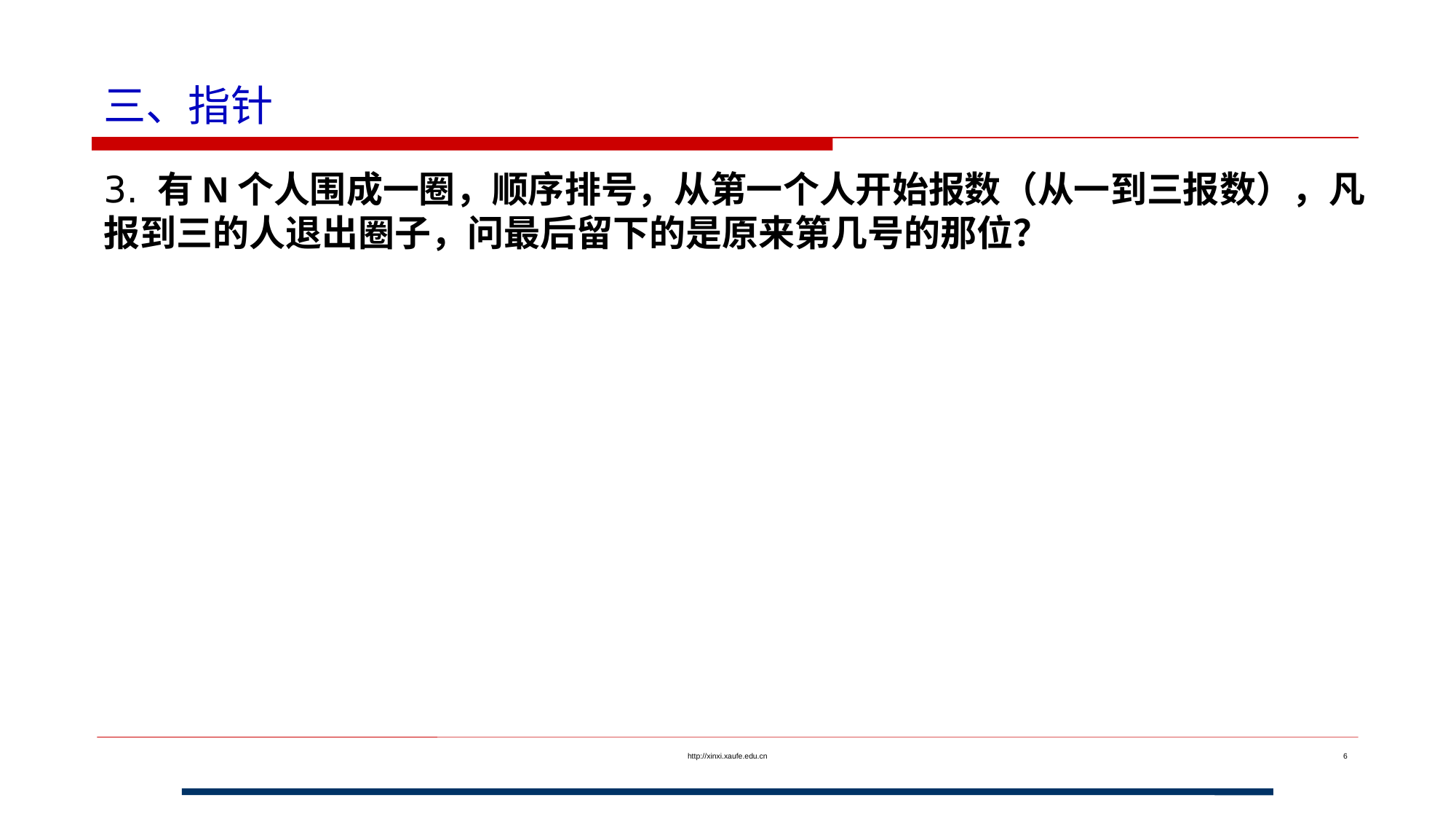

# 三、指针
3. 有N个人围成一圈，顺序排号，从第一个人开始报数（从一到三报数），凡报到三的人退出圈子，问最后留下的是原来第几号的那位？
http://xinxi.xaufe.edu.cn
6